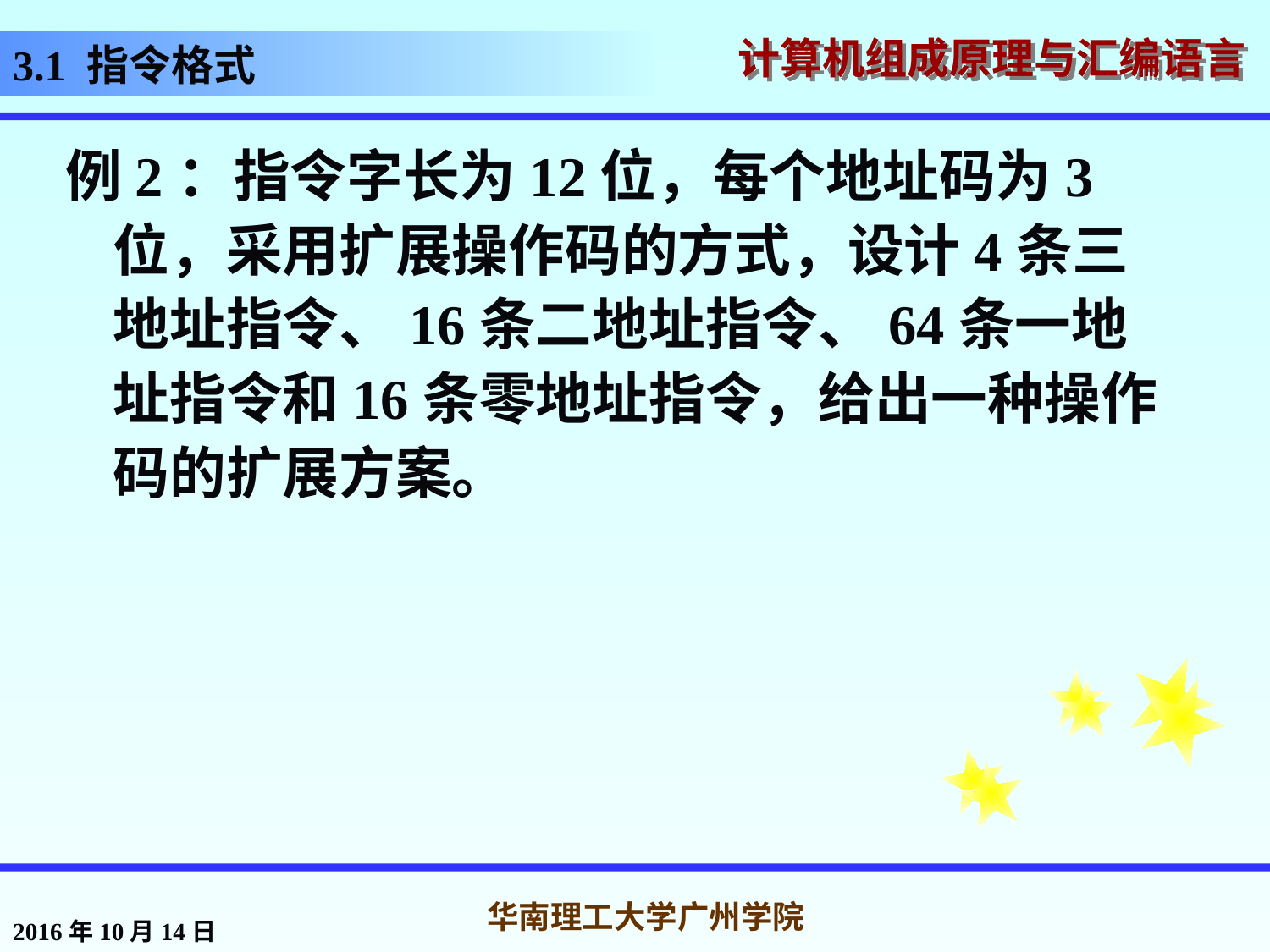

# 3.1 指令格式
例2：指令字长为12位，每个地址码为3位，采用扩展操作码的方式，设计4条三地址指令、16条二地址指令、64条一地址指令和16条零地址指令，给出一种操作码的扩展方案。
2016年10月14日
华南理工大学广州学院